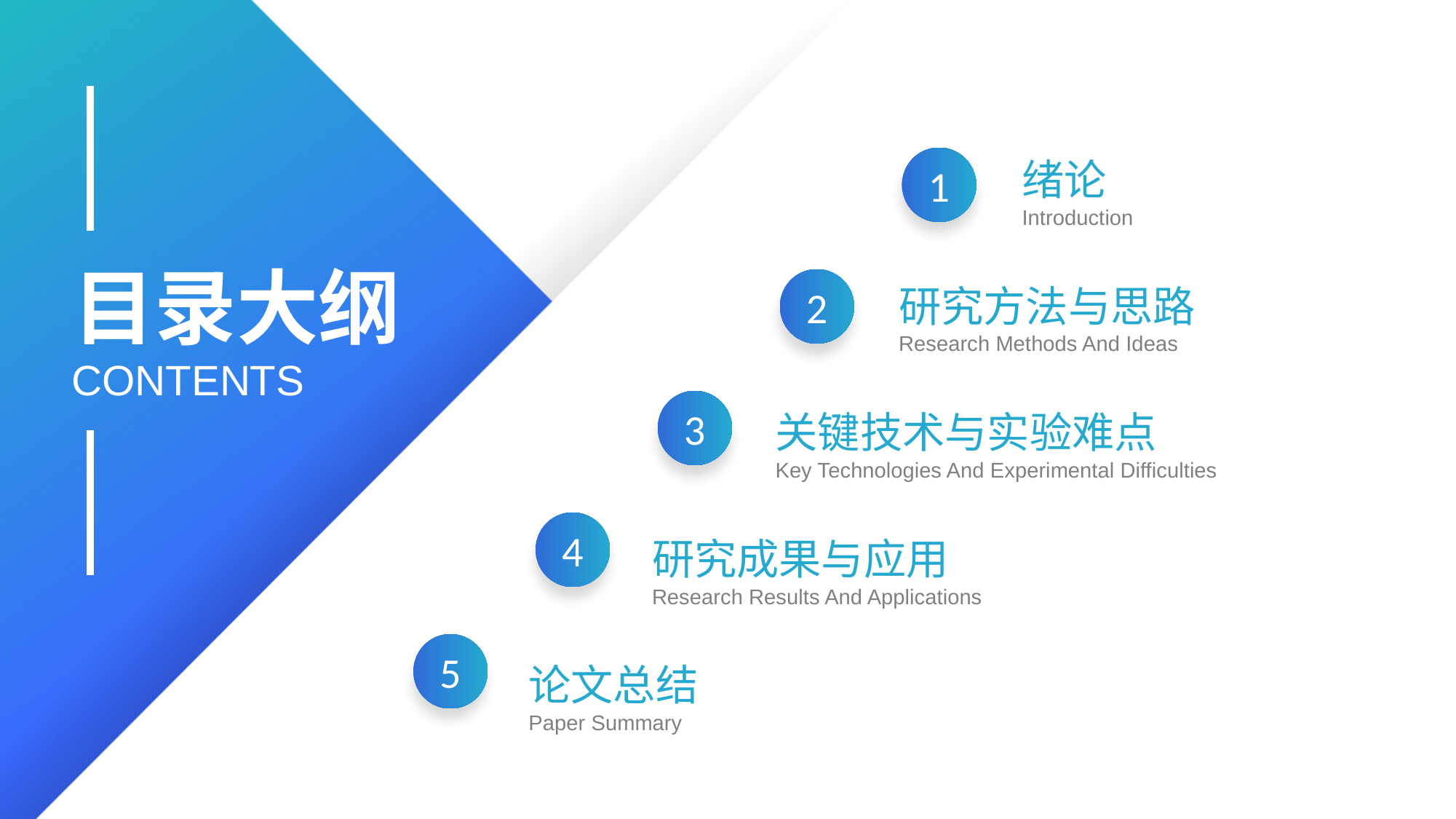

1
绪论
Introduction
目录大纲
2
研究方法与思路
Research Methods And Ideas
CONTENTS
3
关键技术与实验难点
Key Technologies And Experimental Difficulties
4
研究成果与应用
Research Results And Applications
5
论文总结
Paper Summary